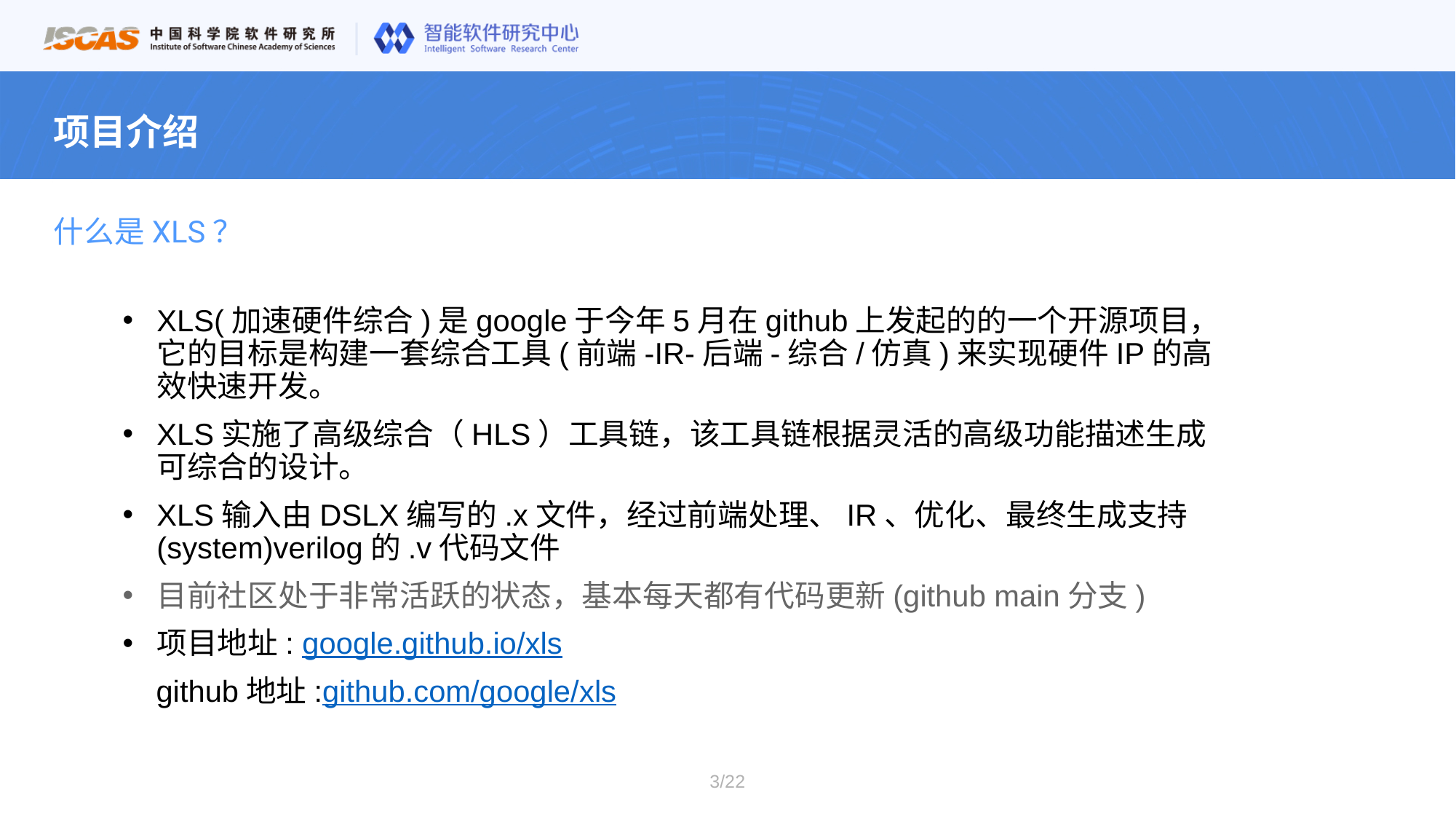

项目介绍
什么是XLS？
XLS(加速硬件综合)是google于今年5月在github上发起的的一个开源项目，它的目标是构建一套综合工具(前端-IR-后端-综合/仿真)来实现硬件IP的高效快速开发。
XLS实施了高级综合（HLS）工具链，该工具链根据灵活的高级功能描述生成可综合的设计。
XLS输入由DSLX编写的.x文件，经过前端处理、IR、优化、最终生成支持(system)verilog的.v代码文件
目前社区处于非常活跃的状态，基本每天都有代码更新(github main分支)
项目地址: google.github.io/xls
    github地址:github.com/google/xls
3/22